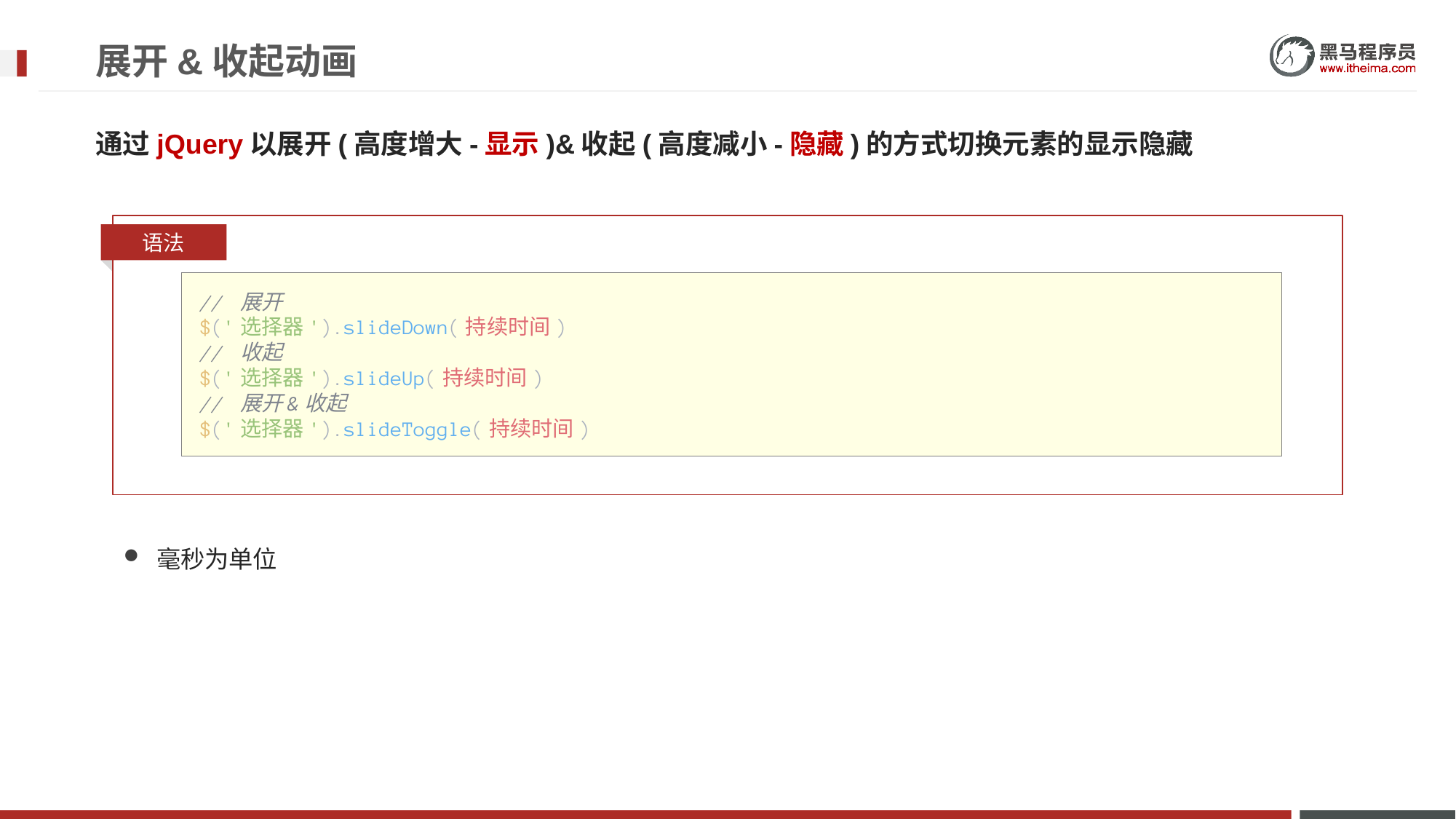

# 展开&收起动画
通过jQuery以展开(高度增大-显示)&收起(高度减小-隐藏)的方式切换元素的显示隐藏

语法

      // 展开
      $('选择器').slideDown(持续时间)
      // 收起
      $('选择器').slideUp(持续时间)
      // 展开&收起
      $('选择器').slideToggle(持续时间)
毫秒为单位